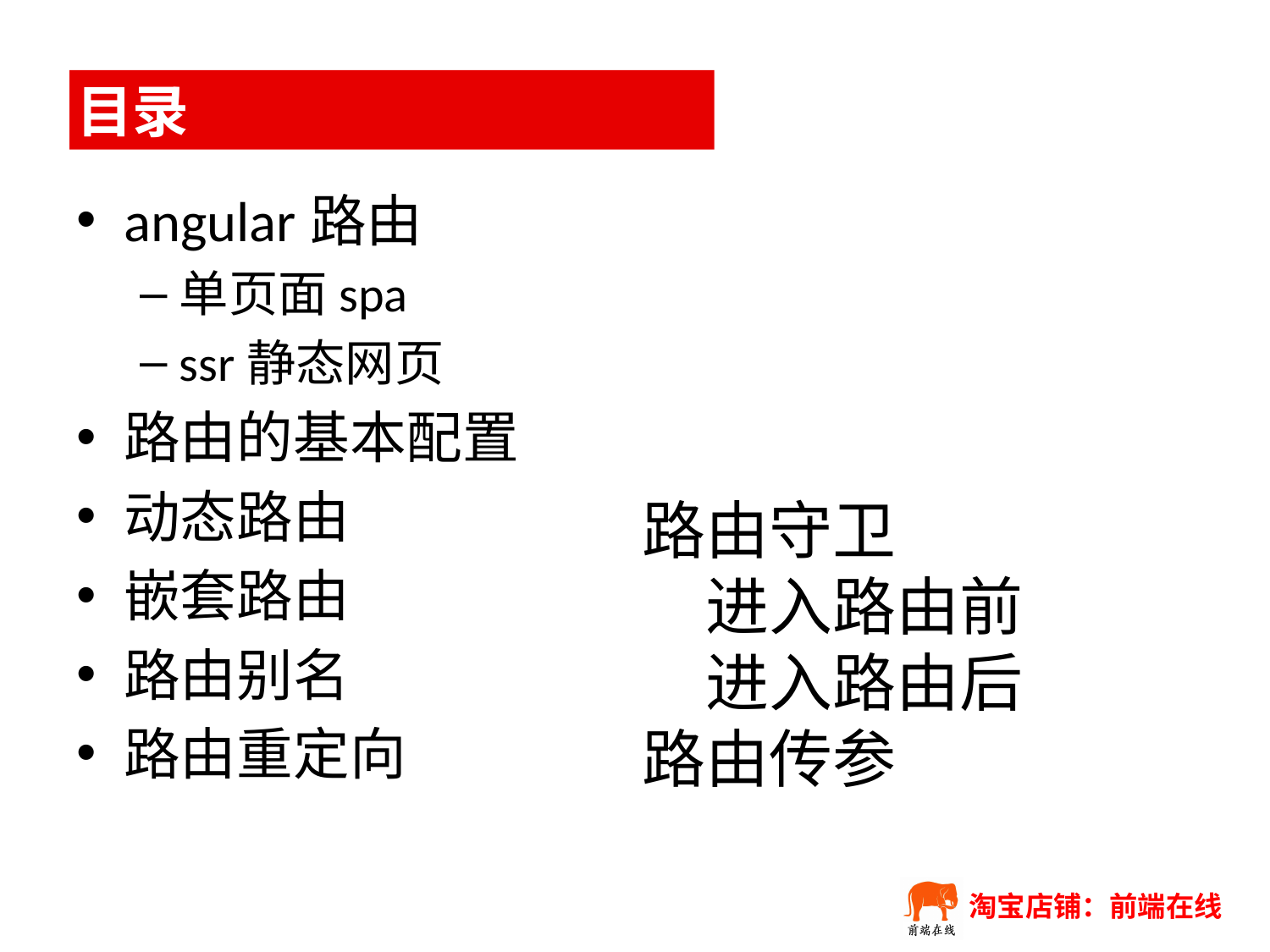

# 目录
angular路由
单页面spa
ssr静态网页
路由的基本配置
动态路由
嵌套路由
路由别名
路由重定向
路由守卫
进入路由前
进入路由后
路由传参